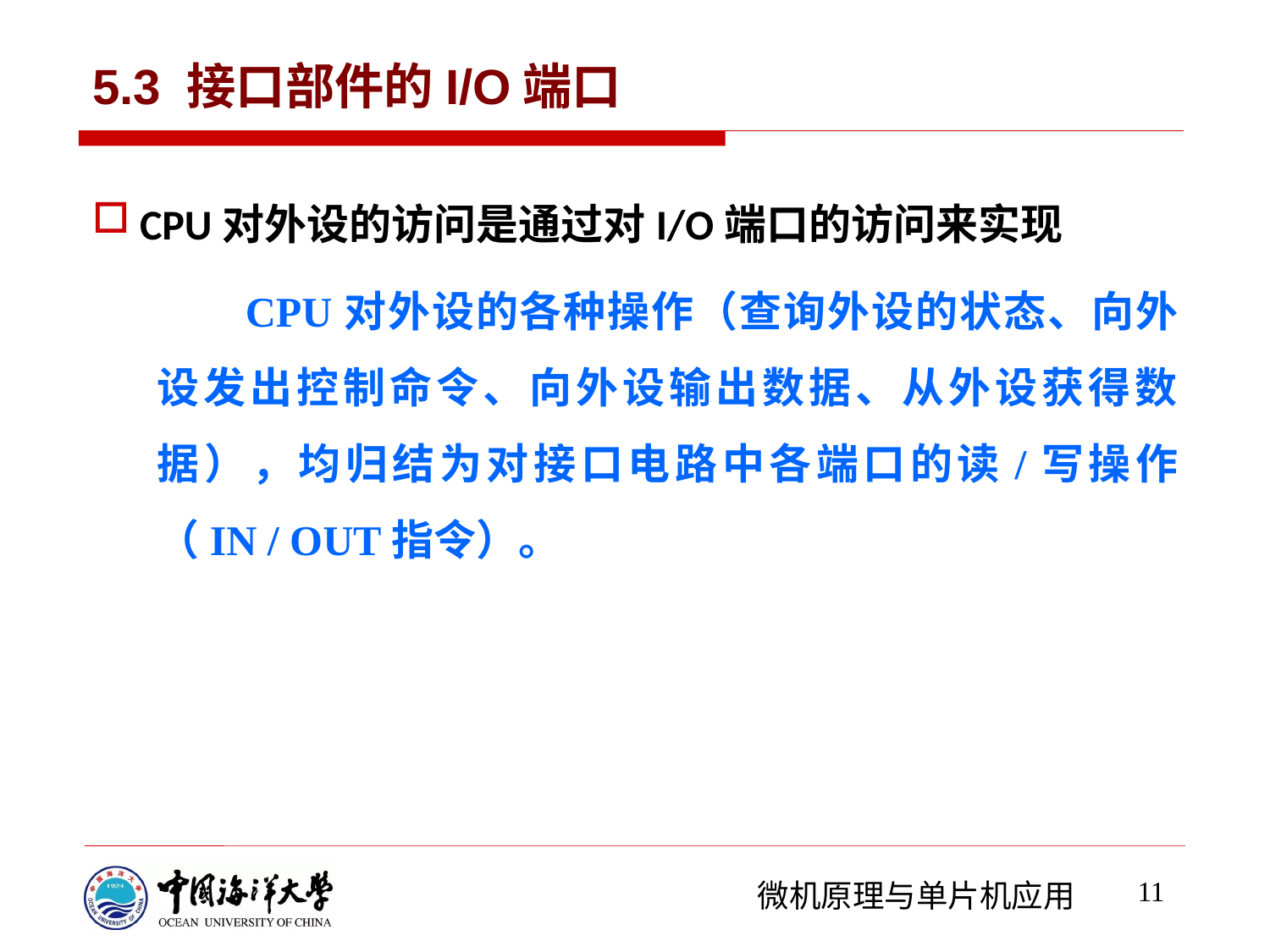

# 5.3 接口部件的I/O端口
CPU对外设的访问是通过对I/O端口的访问来实现
  CPU对外设的各种操作（查询外设的状态、向外设发出控制命令、向外设输出数据、从外设获得数据），均归结为对接口电路中各端口的读/写操作（IN / OUT指令）。

11